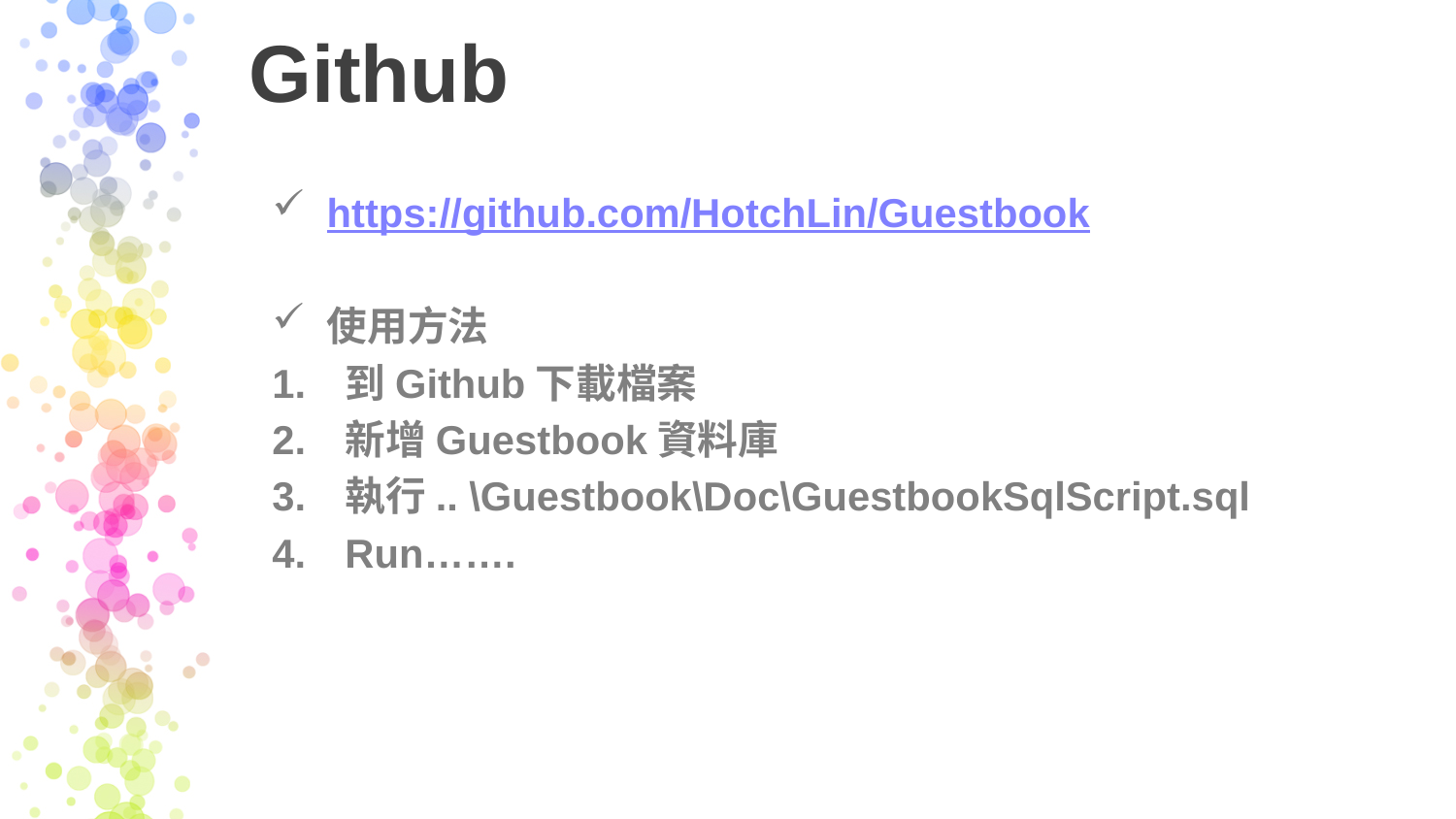

# Github
https://github.com/HotchLin/Guestbook

使用方法
到Github下載檔案
新增Guestbook資料庫
執行.. \Guestbook\Doc\GuestbookSqlScript.sql
Run…….